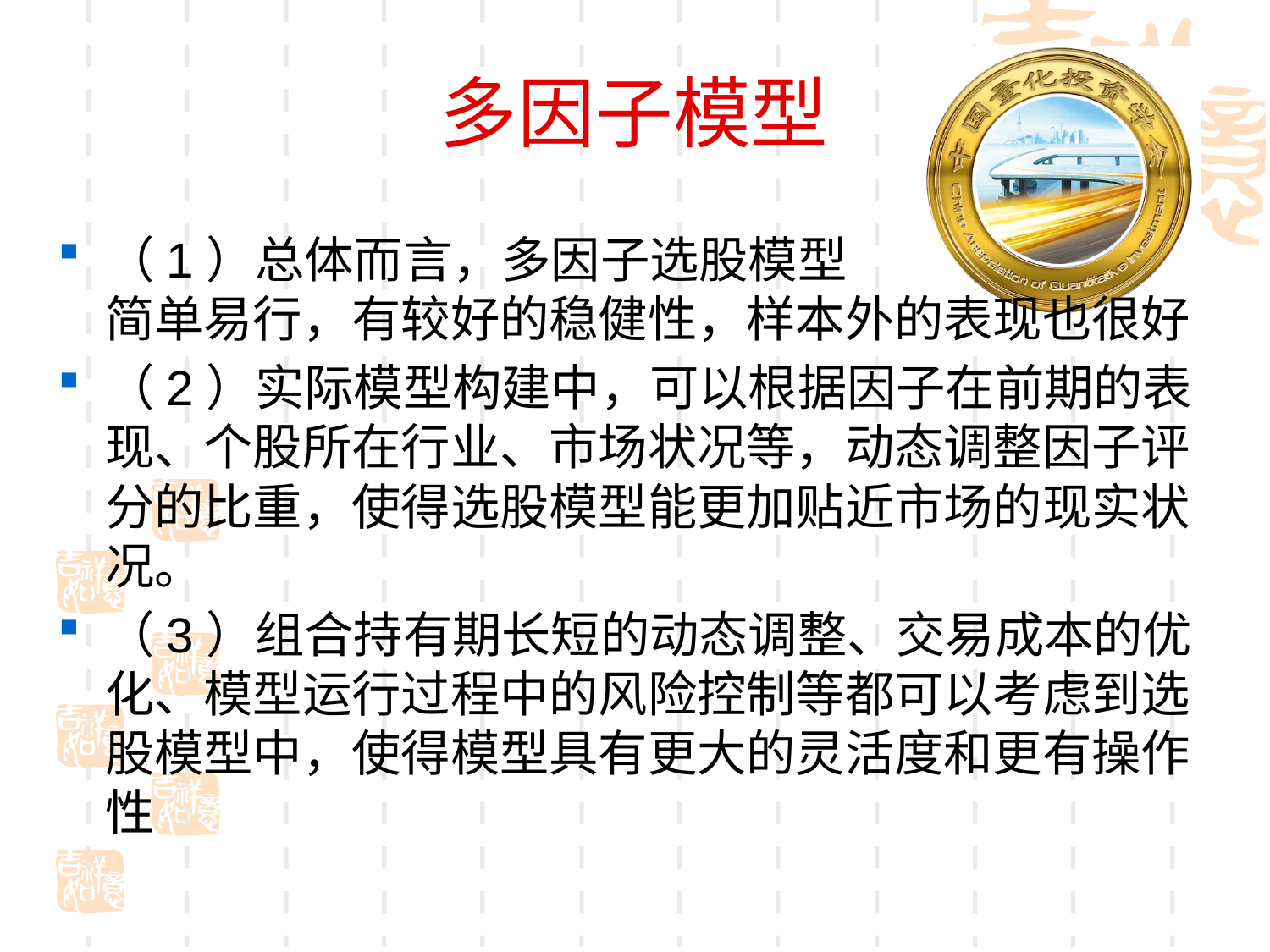

# 多因子模型
（1）总体而言，多因子选股模型
简单易行，有较好的稳健性，样本外的表现也很好
（2）实际模型构建中，可以根据因子在前期的表现、个股所在行业、市场状况等，动态调整因子评分的比重，使得选股模型能更加贴近市场的现实状况。
（3）组合持有期长短的动态调整、交易成本的优化、模型运行过程中的风险控制等都可以考虑到选股模型中，使得模型具有更大的灵活度和更有操作性